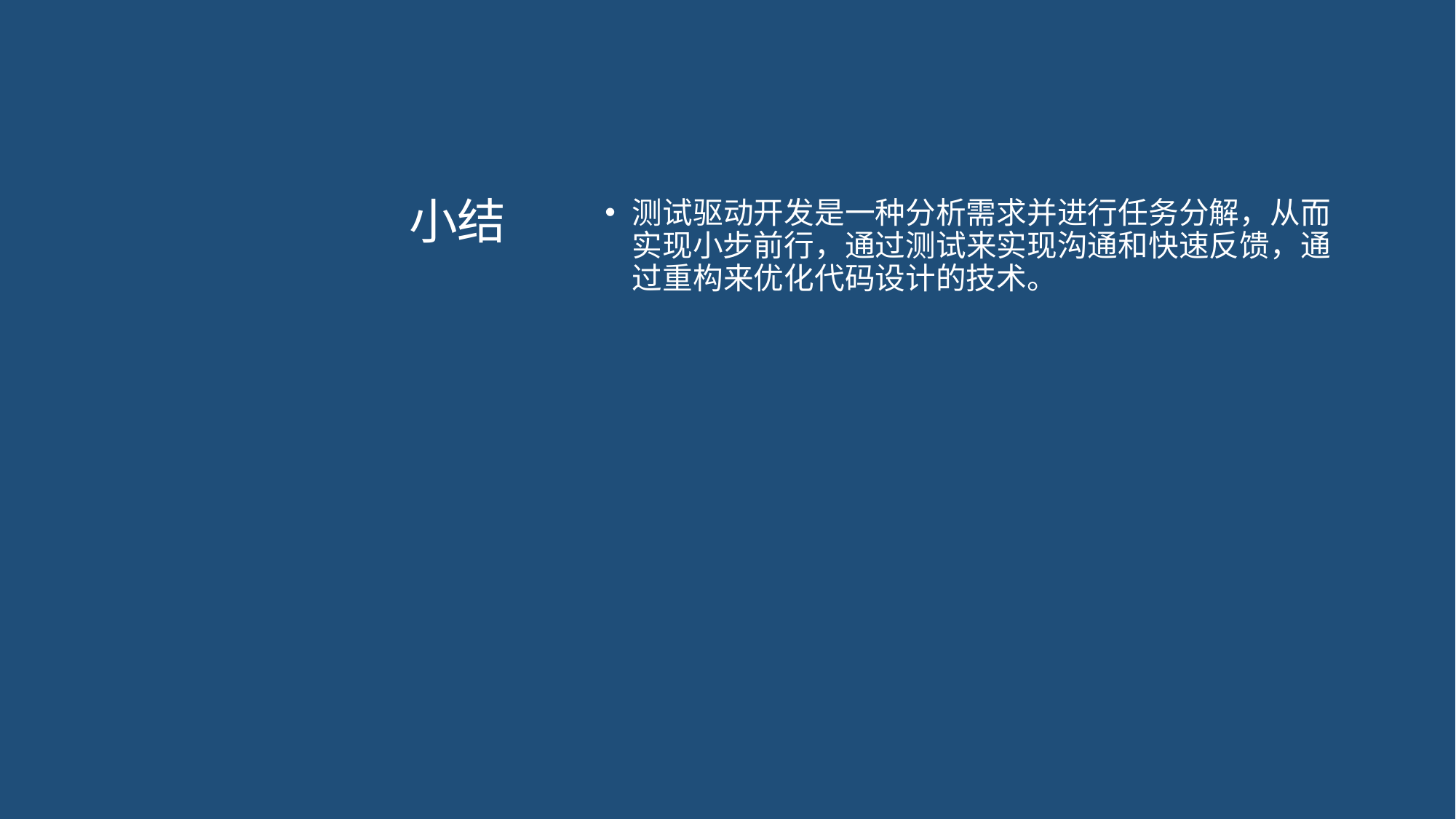

# 小结
测试驱动开发是一种分析需求并进行任务分解，从而实现小步前行，通过测试来实现沟通和快速反馈，通过重构来优化代码设计的技术。